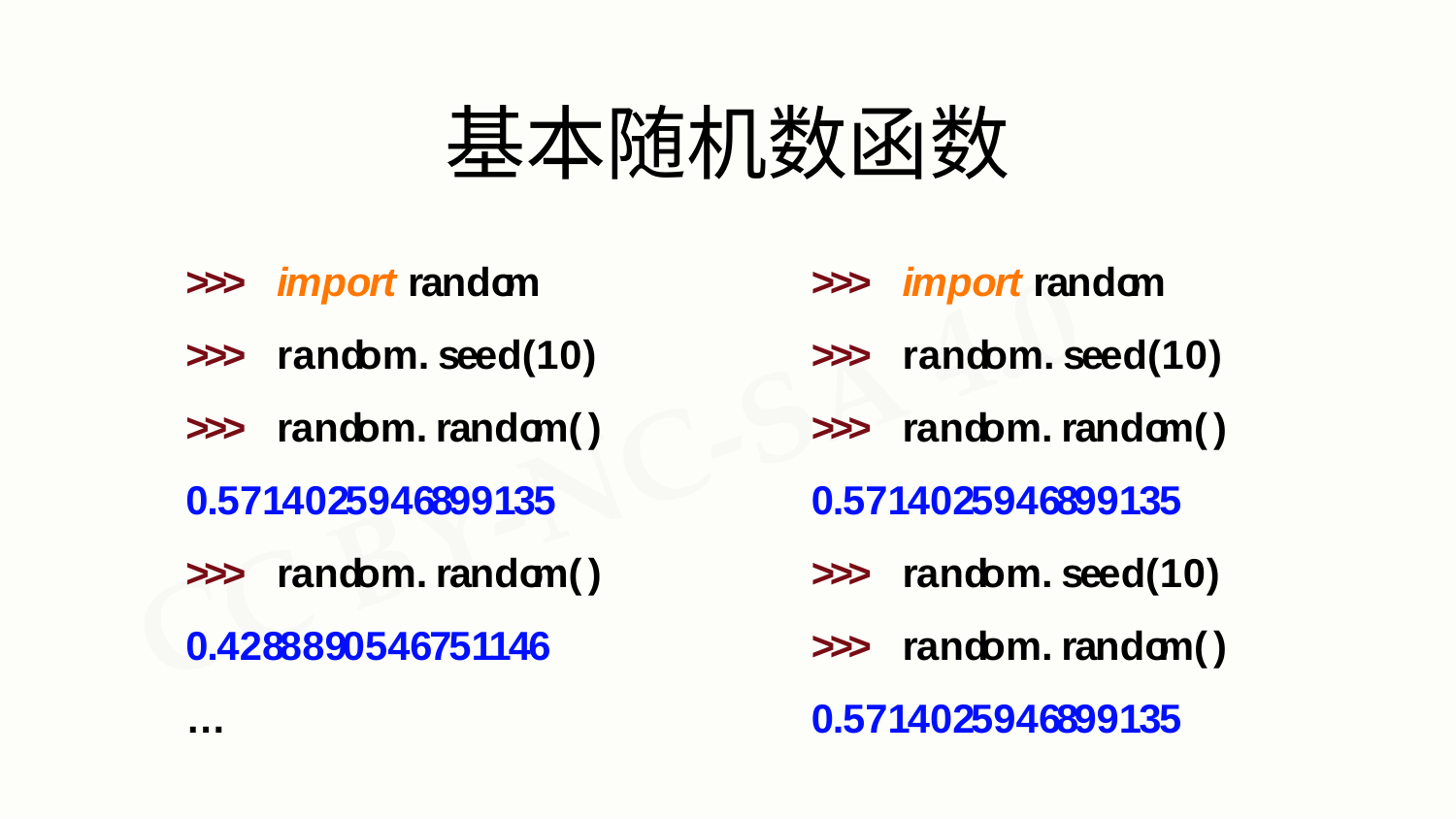

# 基本随机数函数
>>>	import random
>>>	random.seed(10)
>>>	random.random() 0.5714025946899135
>>>	random.seed(10)
>>>	random.random() 0.5714025946899135
>>>	import random
>>>	random.seed(10)
>>>	random.random() 0.5714025946899135
>>>	random.random() 0.4288890546751146
…